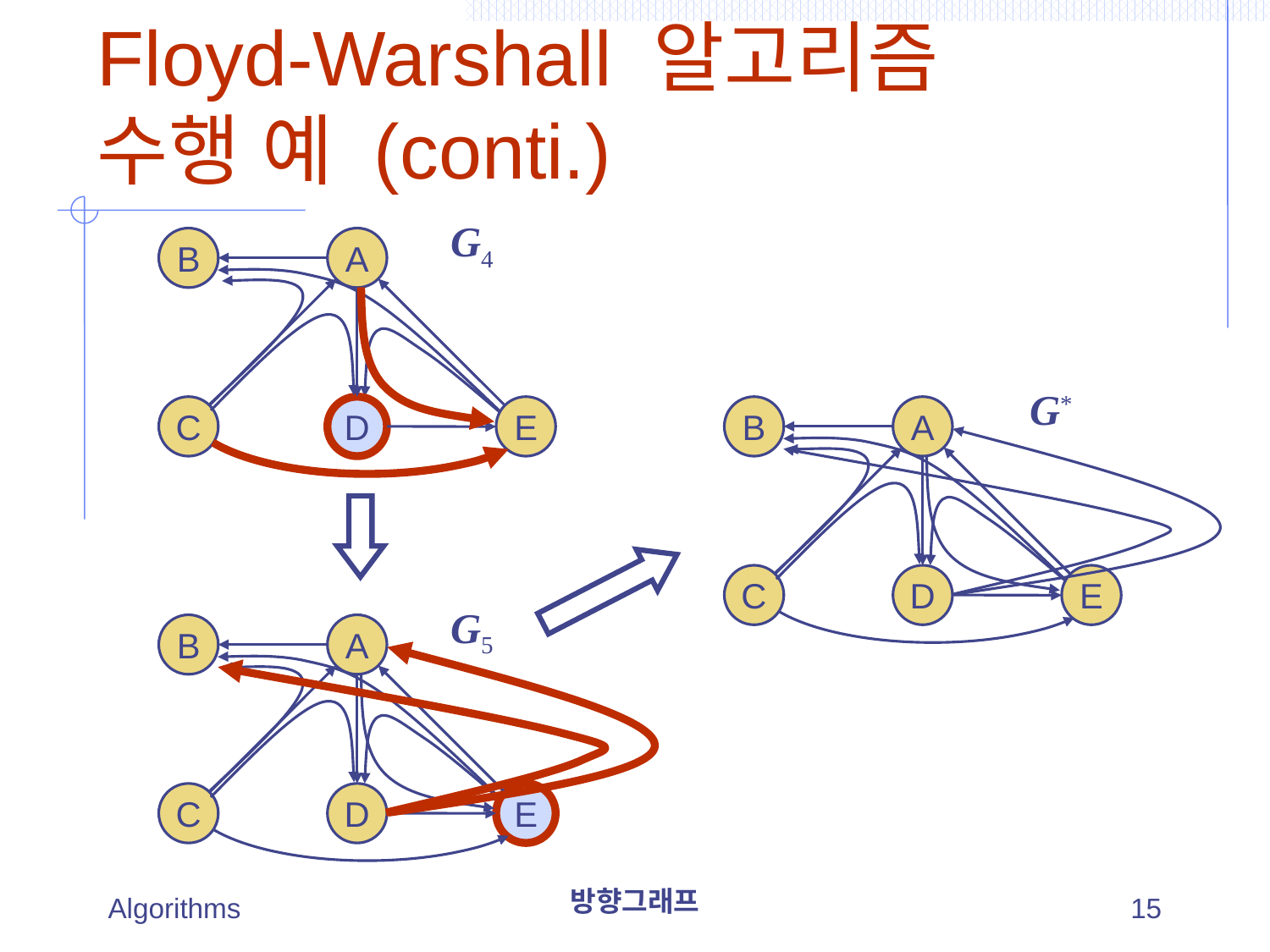

# Floyd-Warshall 알고리즘 수행 예 (conti.)
G4
B
A

G*
C
D
E
B
A

C
D
E

G5
B
A

C
D
E
Algorithms
방향그래프
15